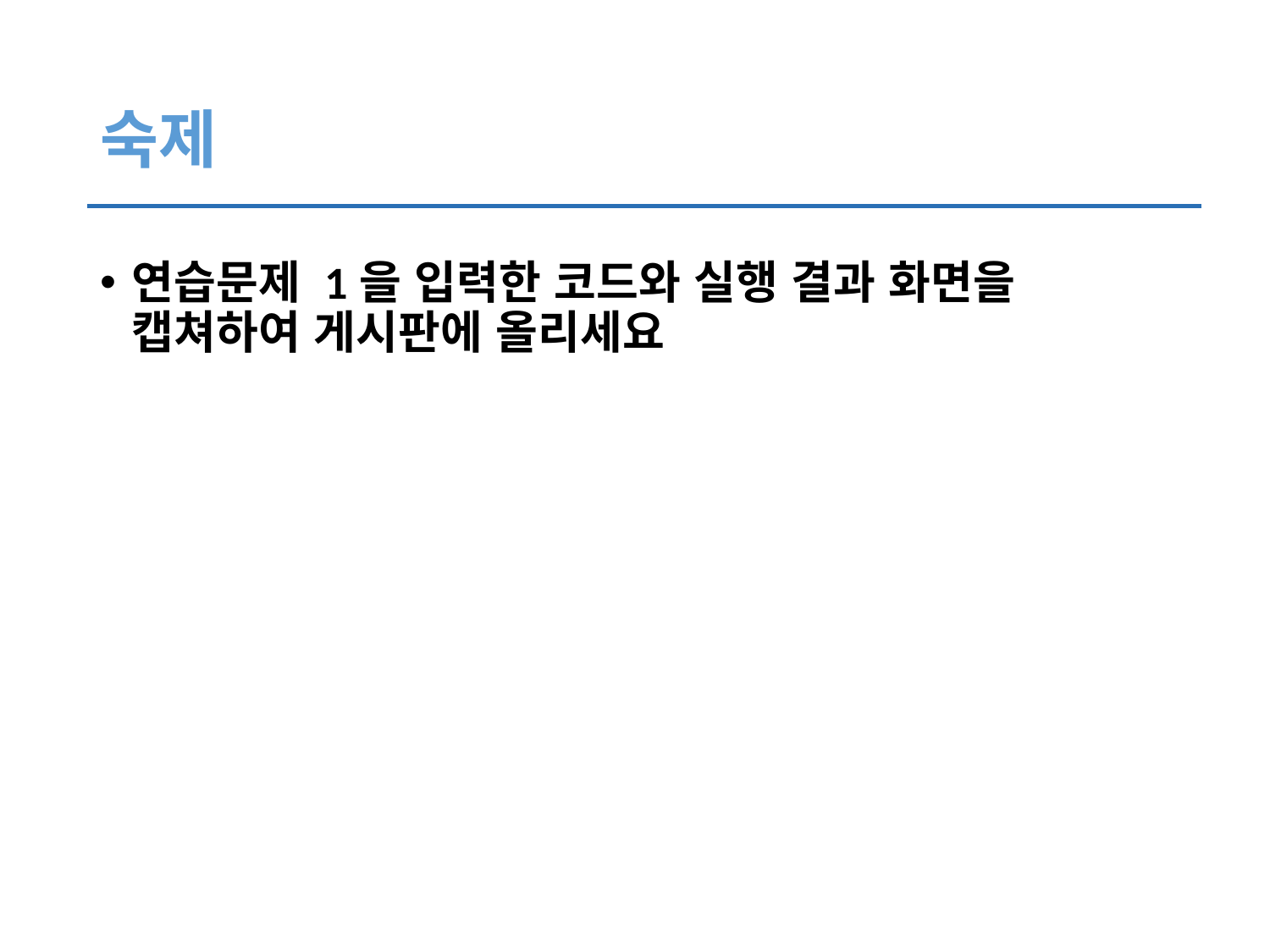

# 숙제
연습문제 1을 입력한 코드와 실행 결과 화면을 캡쳐하여 게시판에 올리세요